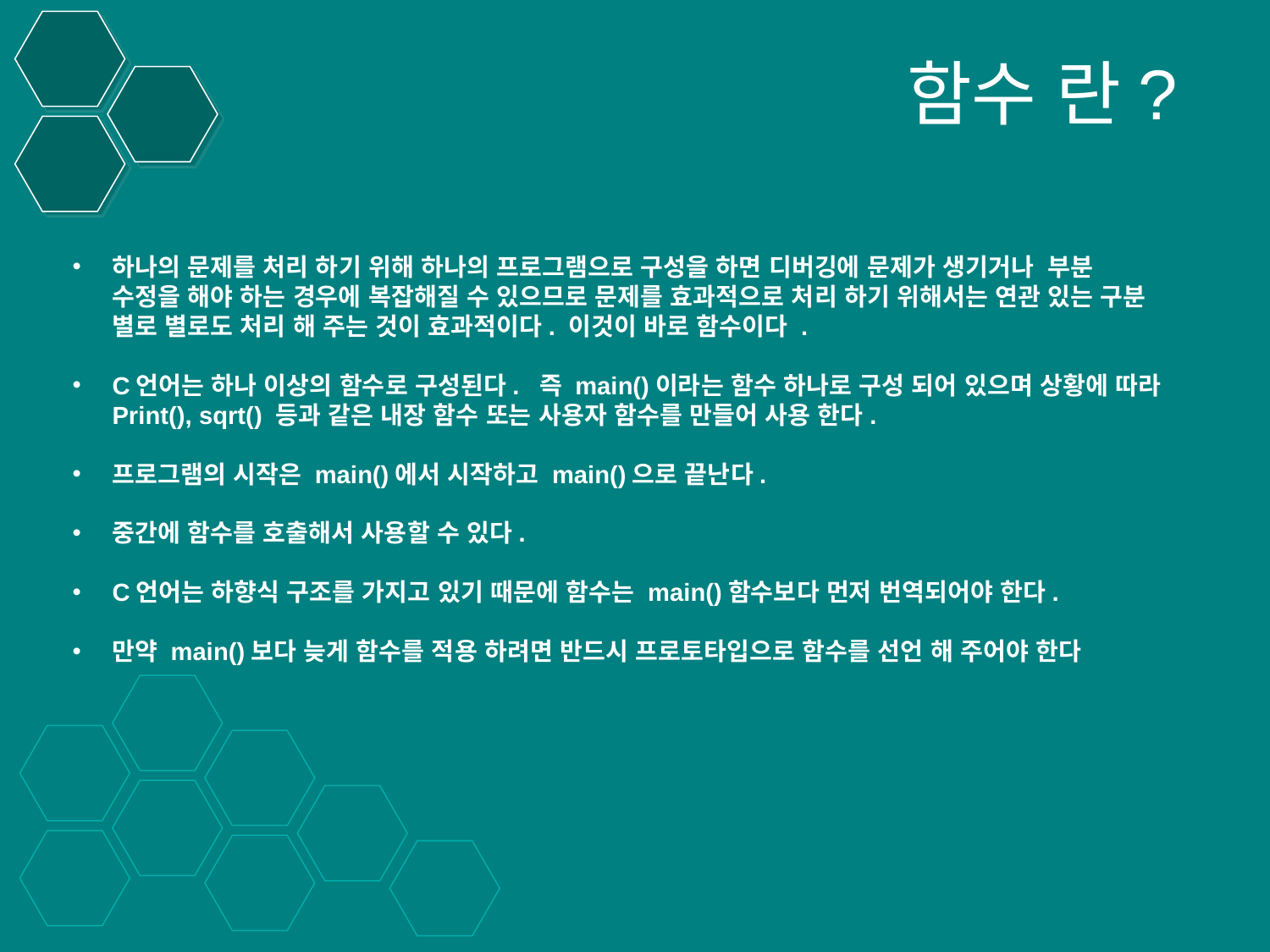

# 함수 란?
하나의 문제를 처리 하기 위해 하나의 프로그램으로 구성을 하면 디버깅에 문제가 생기거나  부분
수정을 해야 하는 경우에 복잡해질 수 있으므로 문제를 효과적으로 처리 하기 위해서는 연관 있는 구분 별로 별로도 처리 해 주는 것이 효과적이다. 이것이 바로 함수이다 .

C언어는 하나 이상의 함수로 구성된다.  즉 main()이라는 함수 하나로 구성 되어 있으며 상황에 따라 Print(), sqrt() 등과 같은 내장 함수 또는 사용자 함수를 만들어 사용 한다.

프로그램의 시작은 main()에서 시작하고 main()으로 끝난다.

중간에 함수를 호출해서 사용할 수 있다.

C언어는 하향식 구조를 가지고 있기 때문에 함수는 main()함수보다 먼저 번역되어야 한다.

만약 main()보다 늦게 함수를 적용 하려면 반드시 프로토타입으로 함수를 선언 해 주어야 한다